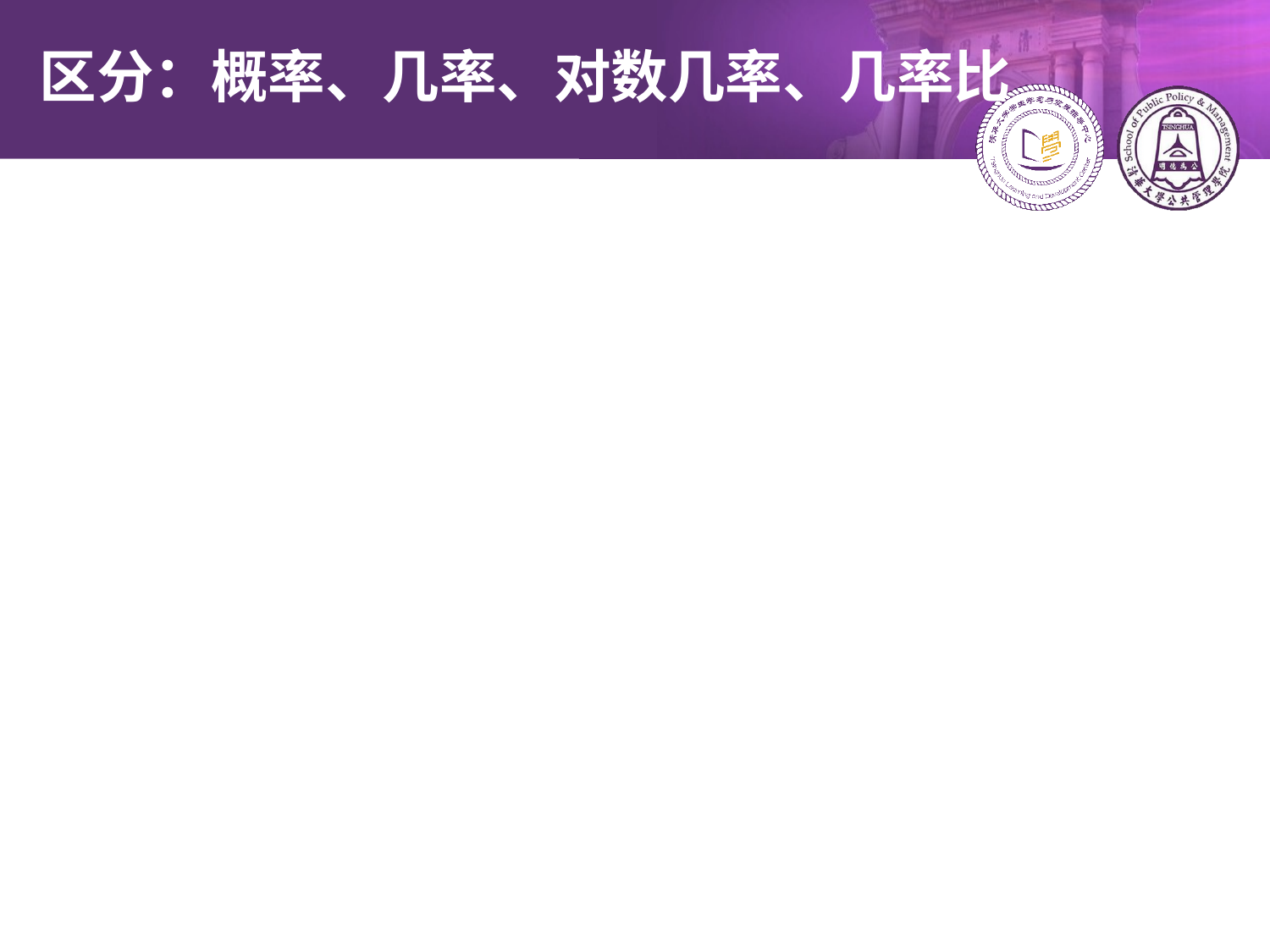

在瑞德西韦临床试验中
# 区分：概率、几率、对数几率、几率比
概率：P（存活概率）
几率：P/1-p（odds

relative
risk(RR)）
问几率=2什么意思？
对数几率：ln(p/1-p)——半弹性
求出系数是0.17怎么解释？
问：X增加1单位
引起对数几率增长多少？
引起几率增长多少？
几率比：p/1-p
/
q/1-q
系数如何解释？